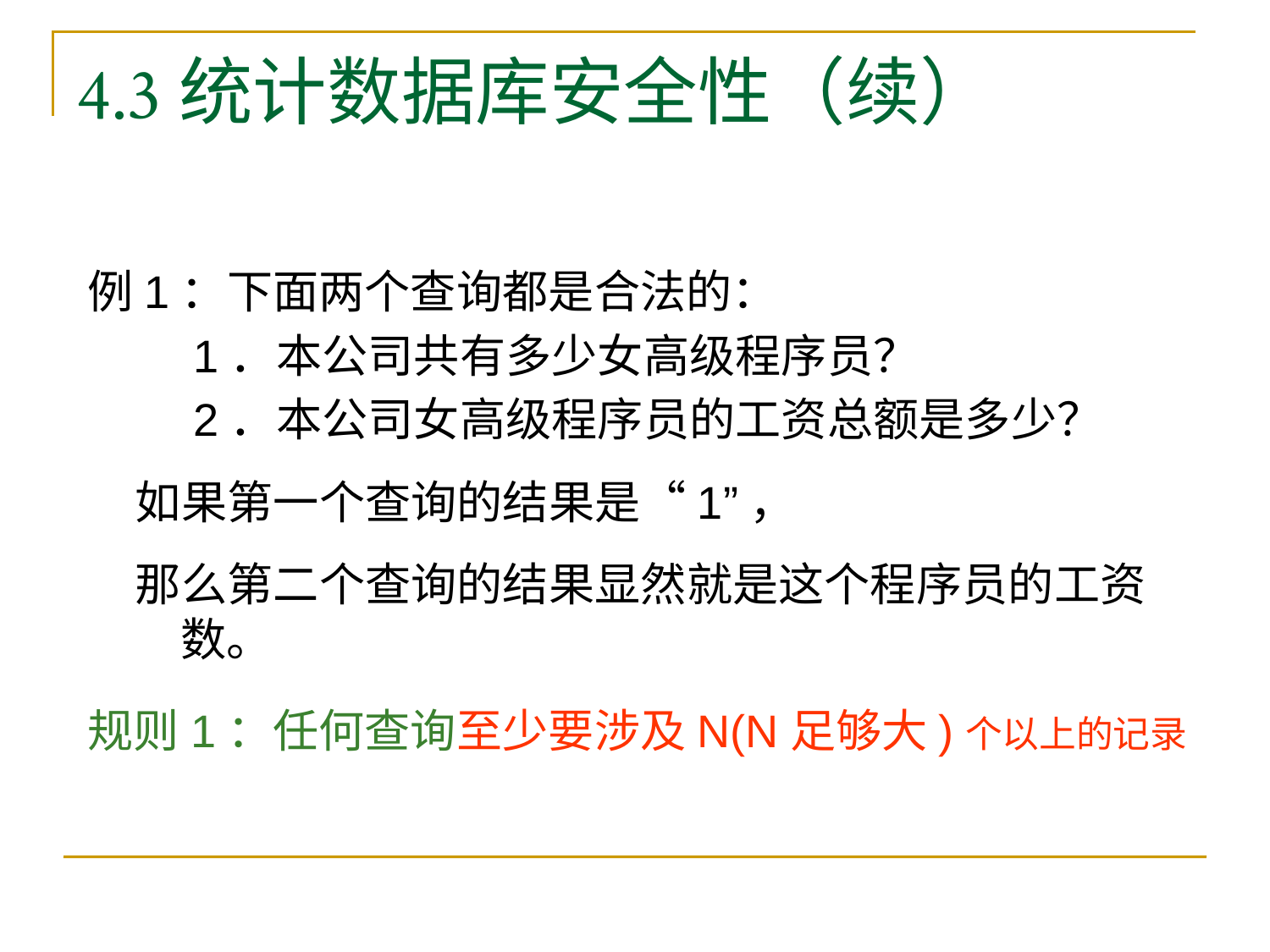

# 4.3统计数据库安全性（续）
例1：下面两个查询都是合法的：
 1．本公司共有多少女高级程序员？
 2．本公司女高级程序员的工资总额是多少？
如果第一个查询的结果是“1”，
那么第二个查询的结果显然就是这个程序员的工资数。
规则1：任何查询至少要涉及N(N足够大)个以上的记录